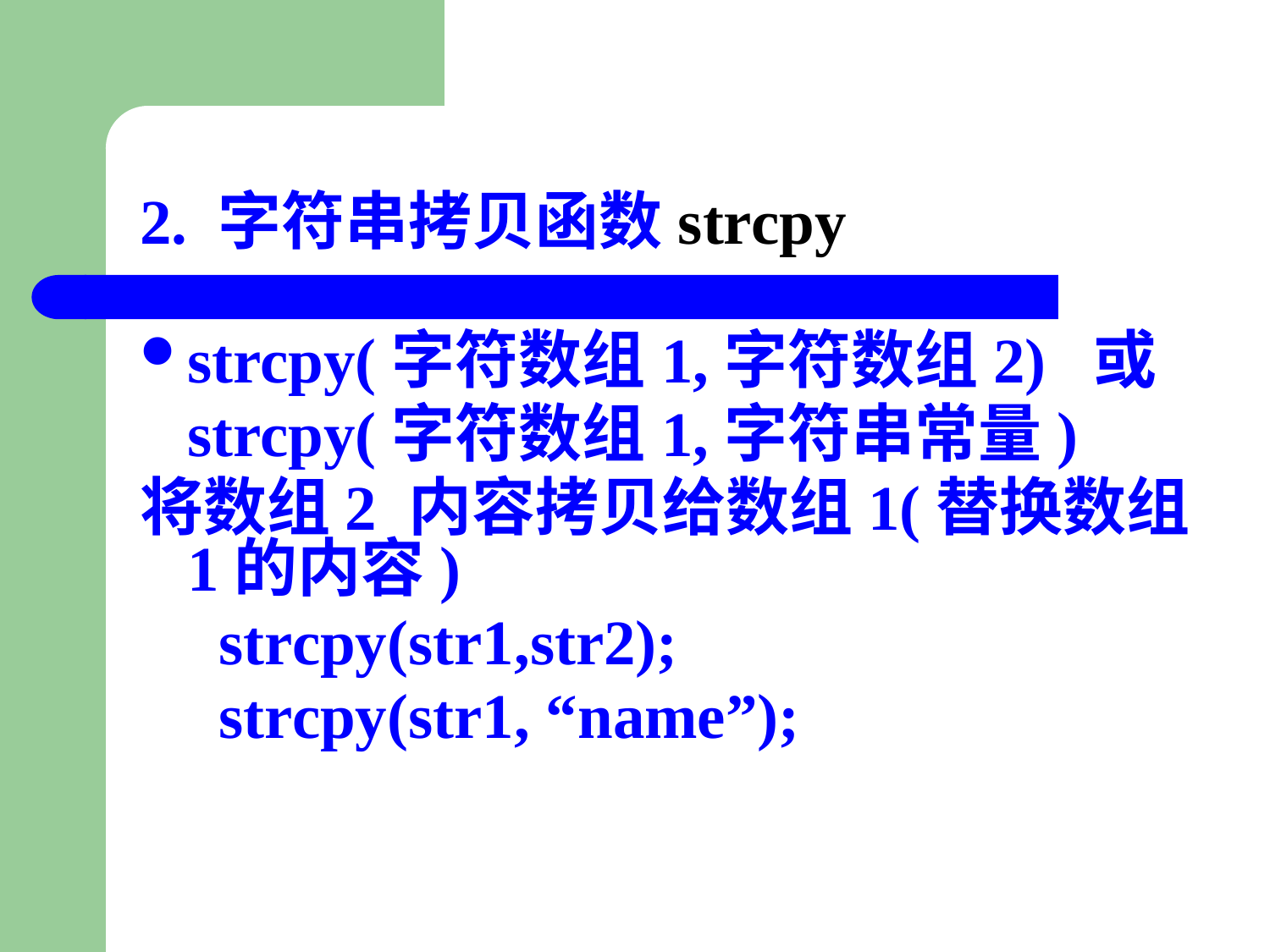

# 2. 字符串拷贝函数strcpy
strcpy(字符数组1,字符数组2)  或
   strcpy(字符数组1,字符串常量)
将数组2 内容拷贝给数组1(替换数组1的内容)
     strcpy(str1,str2);
     strcpy(str1, “name”);